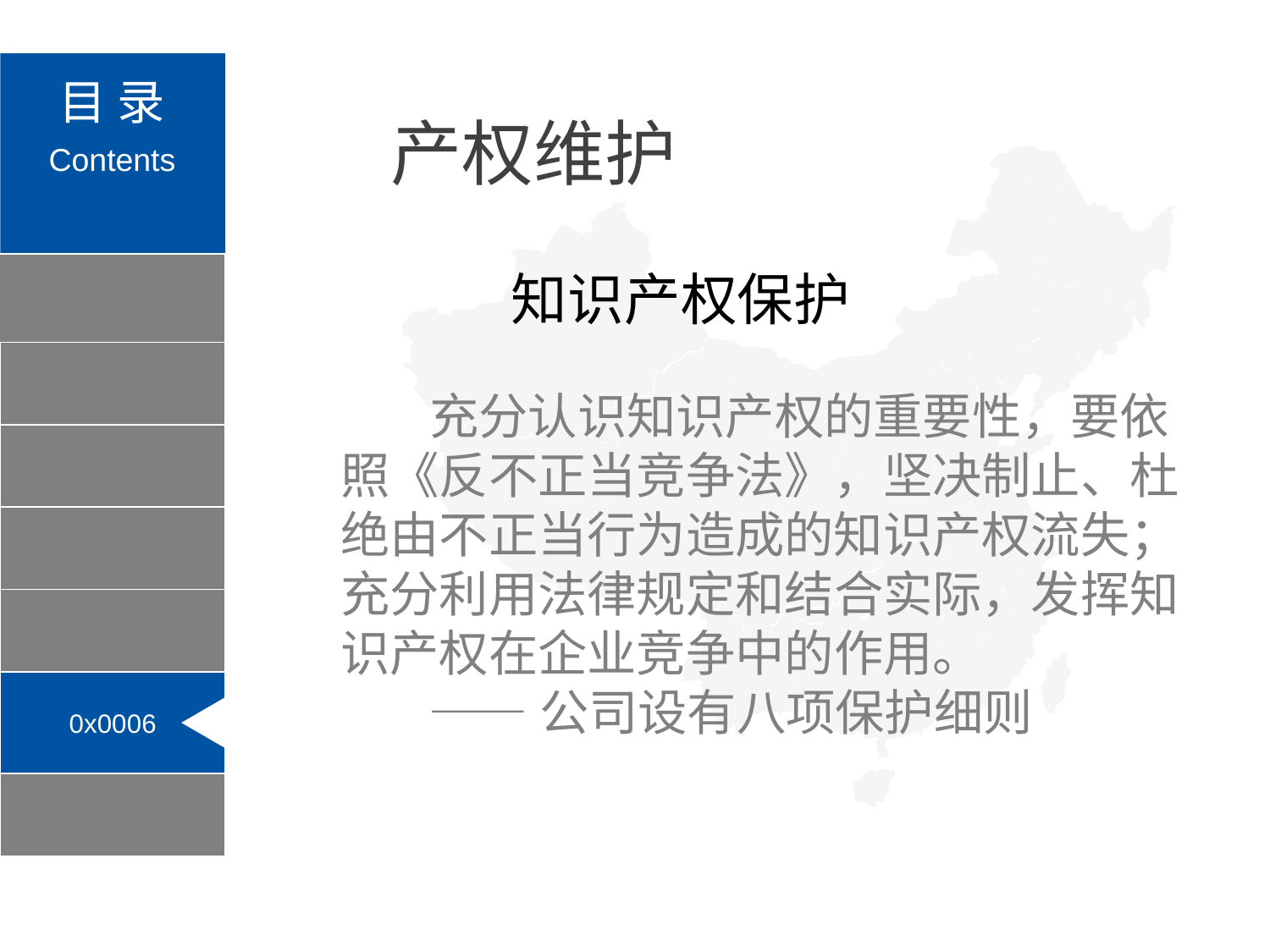

目 录
Contents

0x0006

产权维护
知识产权保护

       充分认识知识产权的重要性，要依照《反不正当竞争法》，坚决制止、杜绝由不正当行为造成的知识产权流失；充分利用法律规定和结合实际，发挥知识产权在企业竞争中的作用。
        ——公司设有八项保护细则